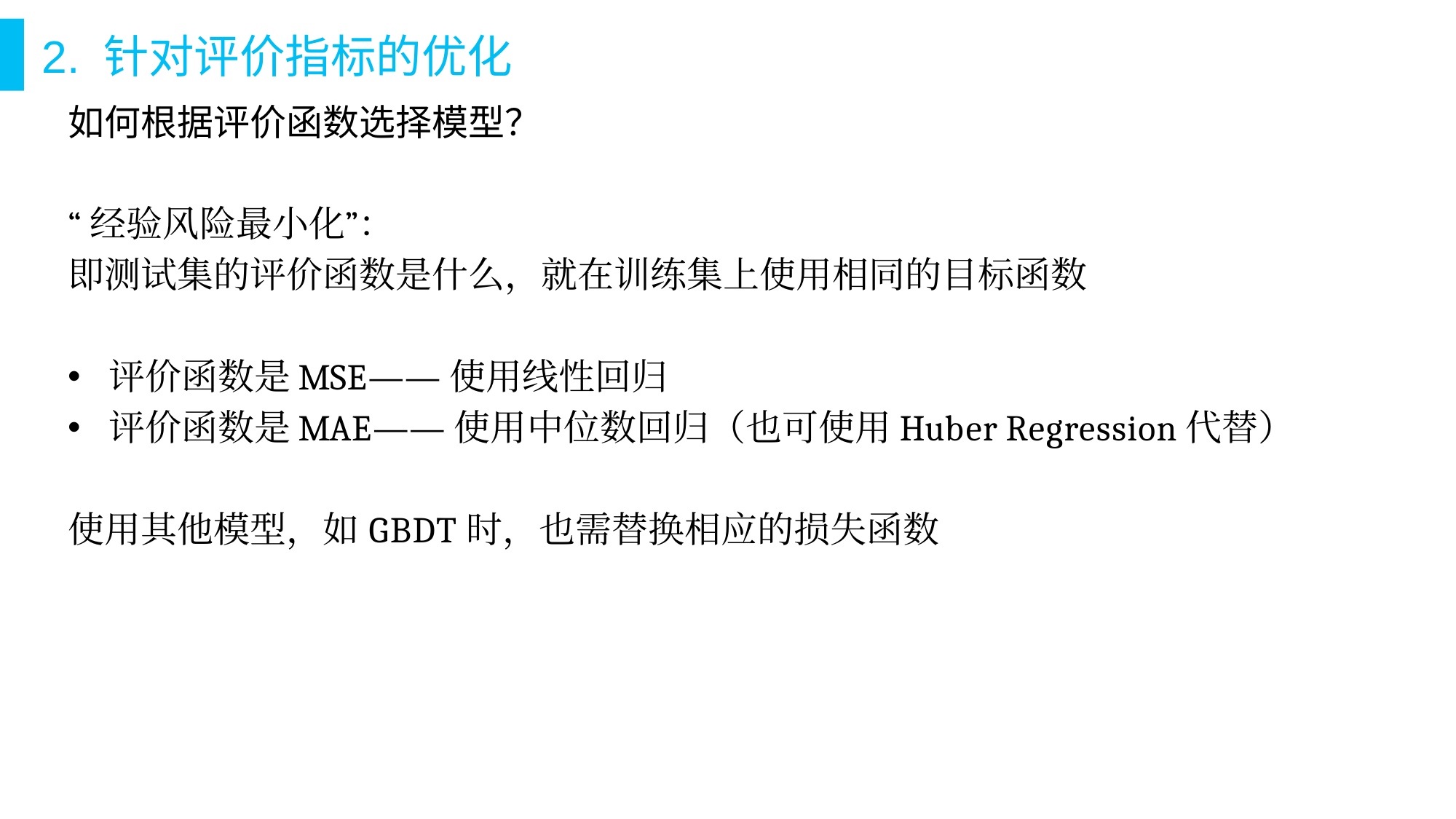

# 2. 针对评价指标的优化
如何根据评价函数选择模型？

“经验风险最小化”：
即测试集的评价函数是什么，就在训练集上使用相同的目标函数

评价函数是MSE——使用线性回归
评价函数是MAE——使用中位数回归（也可使用Huber Regression代替）

使用其他模型，如GBDT时，也需替换相应的损失函数